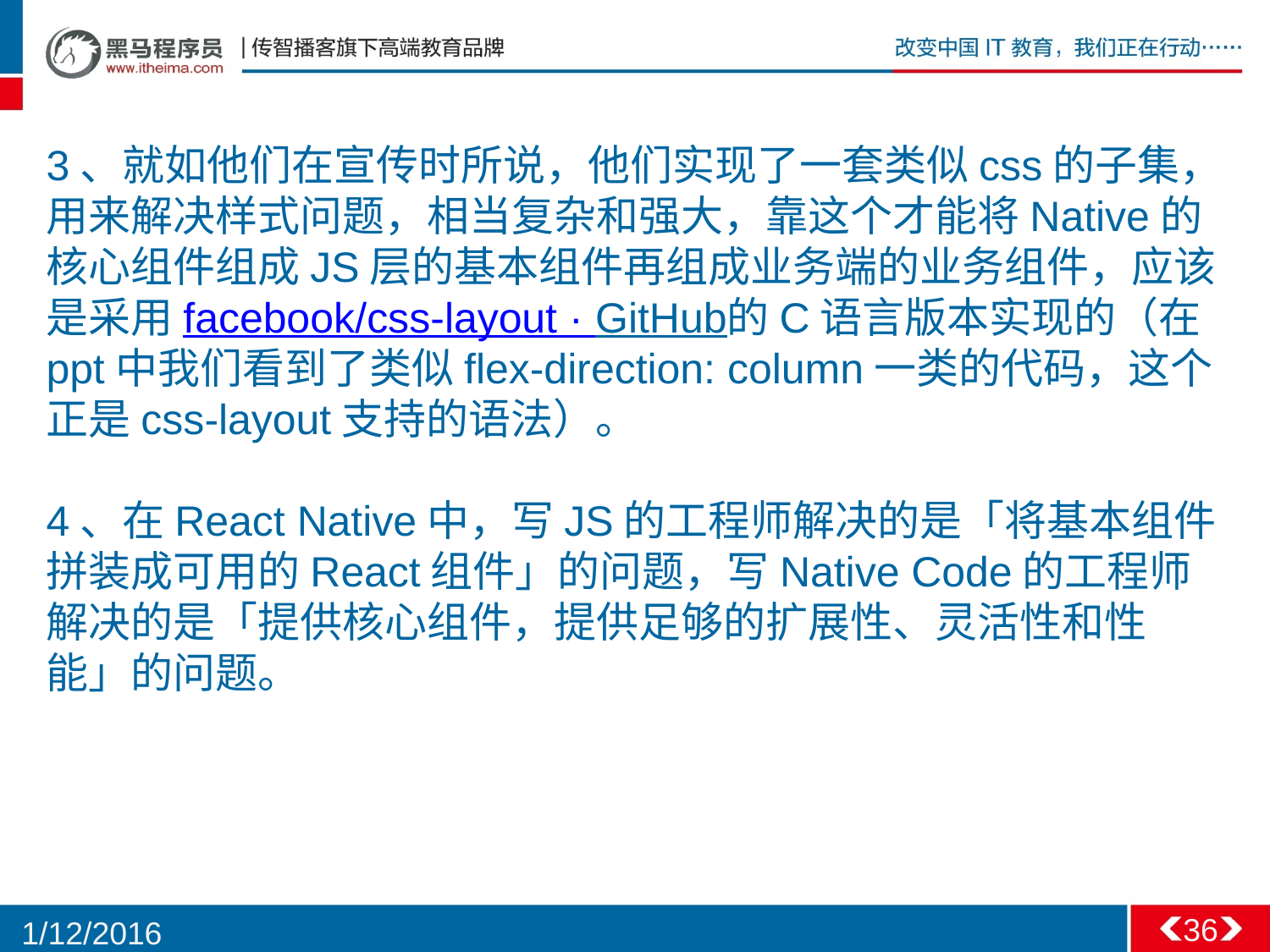

3、就如他们在宣传时所说，他们实现了一套类似css的子集，用来解决样式问题，相当复杂和强大，靠这个才能将Native的核心组件组成JS层的基本组件再组成业务端的业务组件，应该是采用facebook/css-layout · GitHub的C语言版本实现的（在ppt中我们看到了类似flex-direction: column一类的代码，这个正是css-layout支持的语法）。
4、在React Native中，写JS的工程师解决的是「将基本组件拼装成可用的React组件」的问题，写Native Code的工程师解决的是「提供核心组件，提供足够的扩展性、灵活性和性能」的问题。
36

1/12/2016